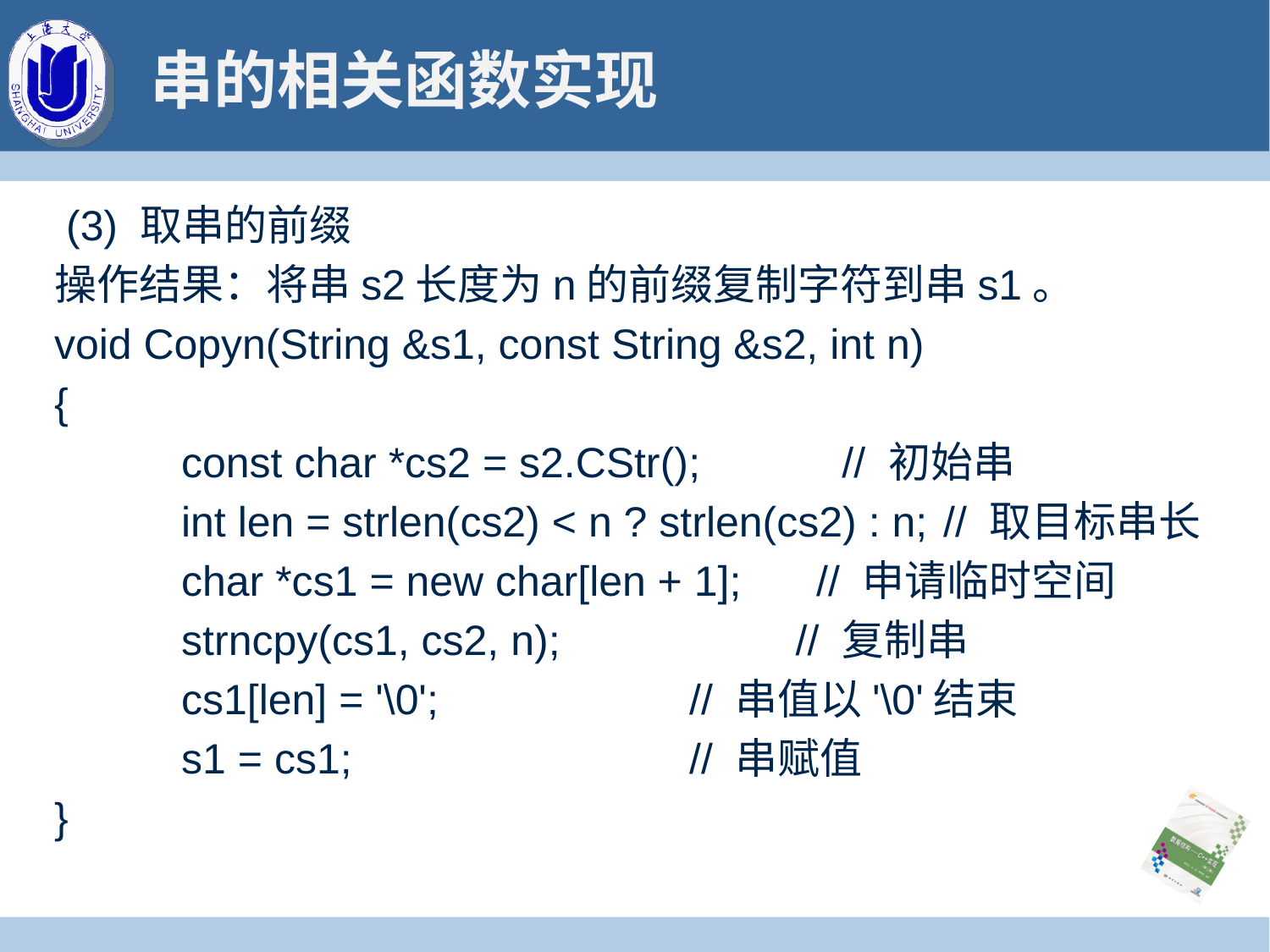

# 串的相关函数实现
 (3) 取串的前缀
操作结果：将串s2长度为n的前缀复制字符到串s1。
void Copyn(String &s1, const String &s2, int n)
{
	const char *cs2 = s2.CStr();            // 初始串
	int len = strlen(cs2) < n ? strlen(cs2) : n;	// 取目标串长
	char *cs1 = new char[len + 1];	// 申请临时空间
	strncpy(cs1, cs2, n);		         // 复制串
	cs1[len] = '\0';		// 串值以'\0'结束
	s1 = cs1;			// 串赋值
}